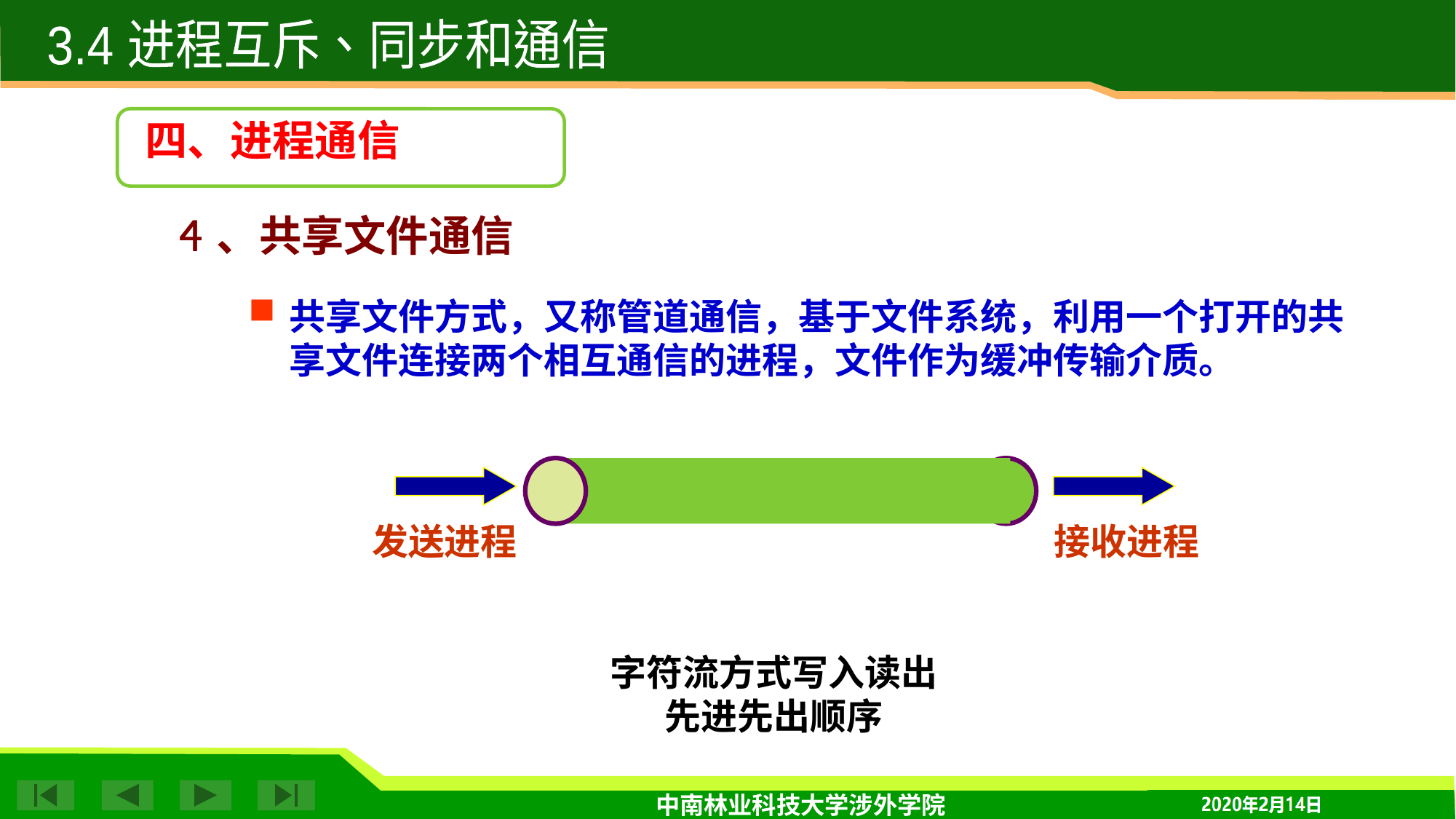

3.4 进程互斥、同步和通信
四、进程通信

4、共享文件通信
共享文件方式，又称管道通信，基于文件系统，利用一个打开的共享文件连接两个相互通信的进程，文件作为缓冲传输介质。

发送进程
接收进程
字符流方式写入读出
先进先出顺序